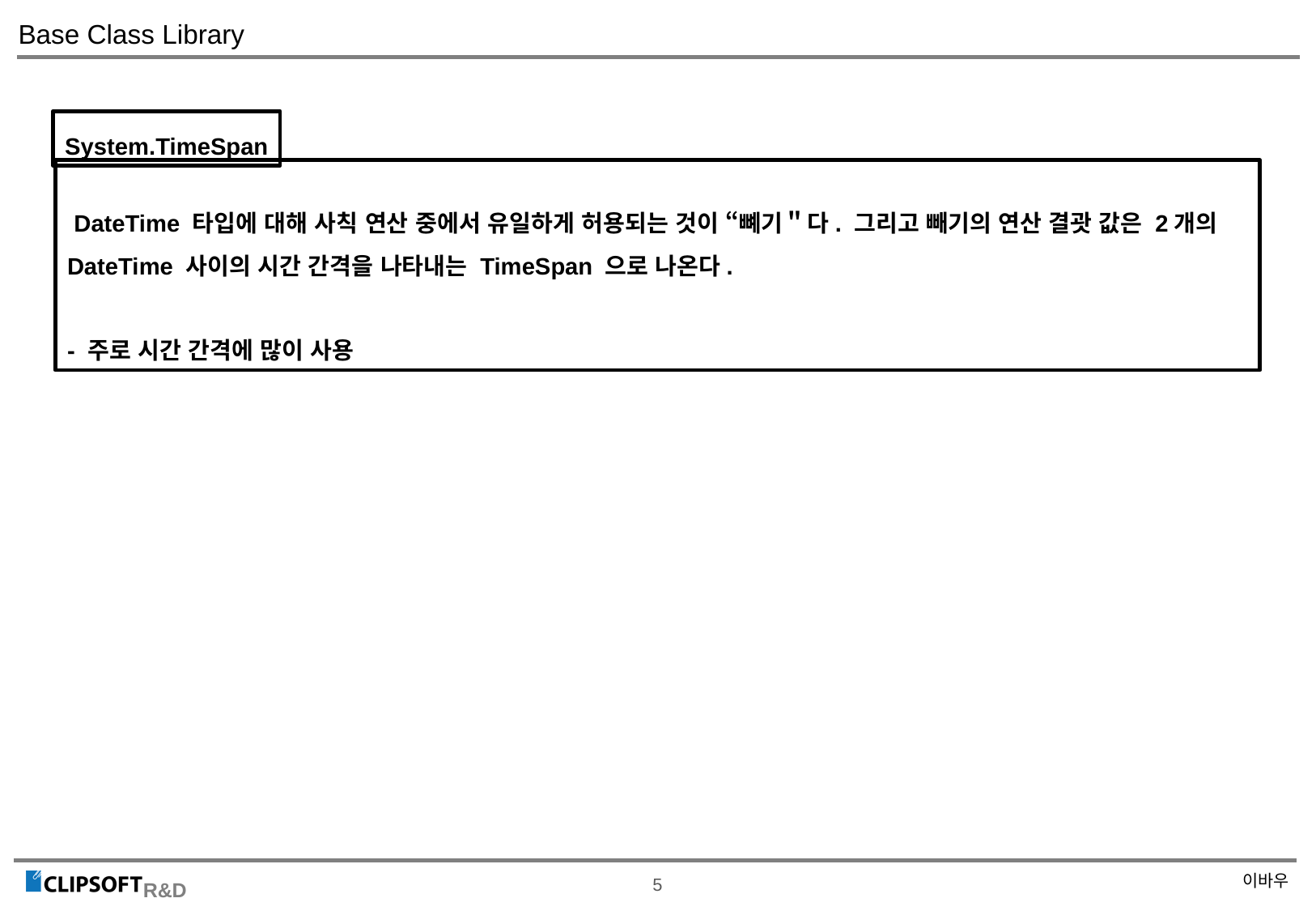

# Base Class Library
System.TimeSpan

 DateTime 타입에 대해 사칙 연산 중에서 유일하게 허용되는 것이 “뼤기＂다. 그리고 빼기의 연산 결괏 값은 2개의 DateTime 사이의 시간 간격을 나타내는 TimeSpan 으로 나온다.

- 주로 시간 간격에 많이 사용
이바우